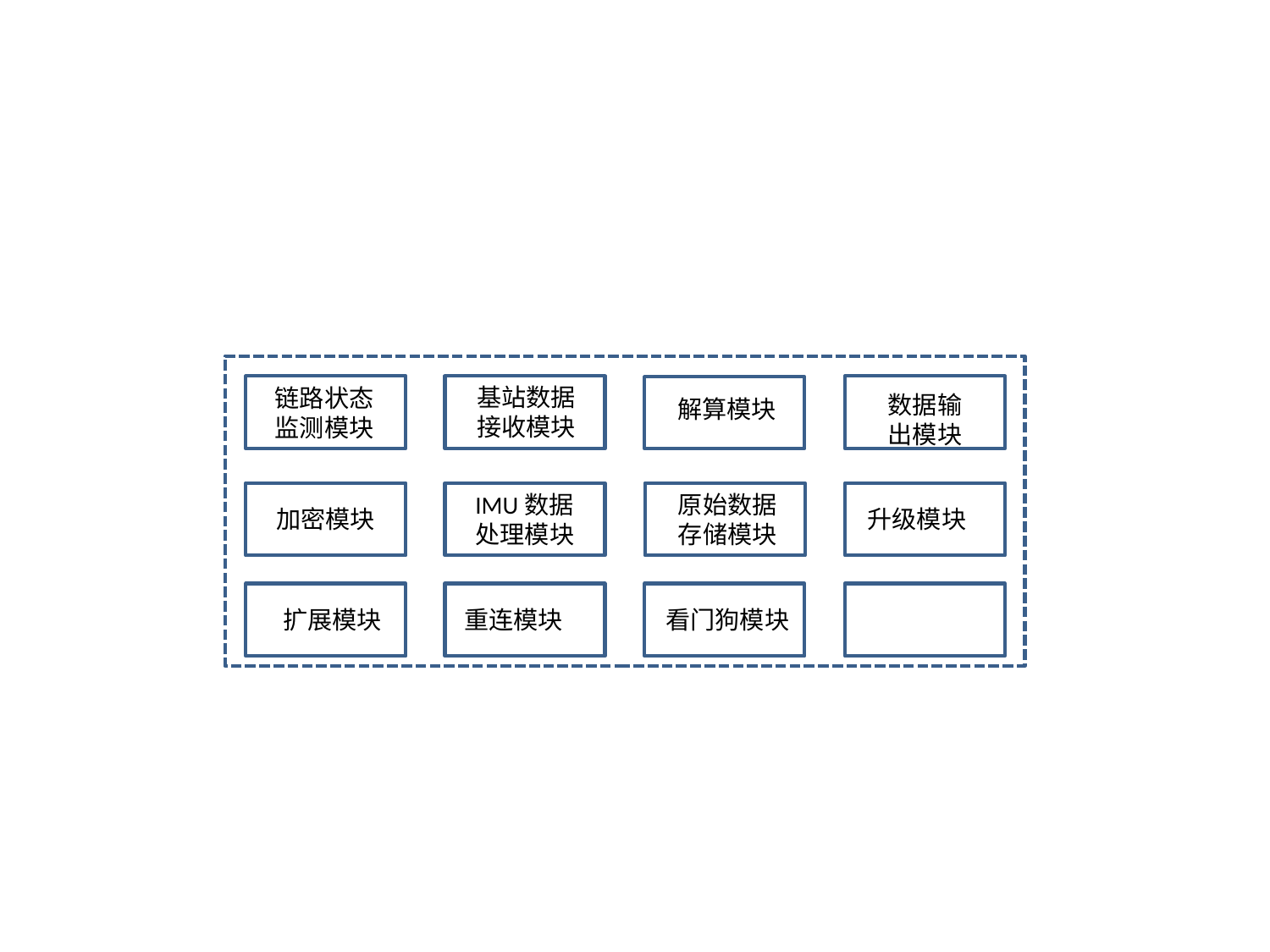

#

基站数据接收模块
链路状态监测模块

数据输
出模块
解算模块

IMU数据
处理模块

原始数据
存储模块

升级模块
加密模块

扩展模块
重连模块
看门狗模块